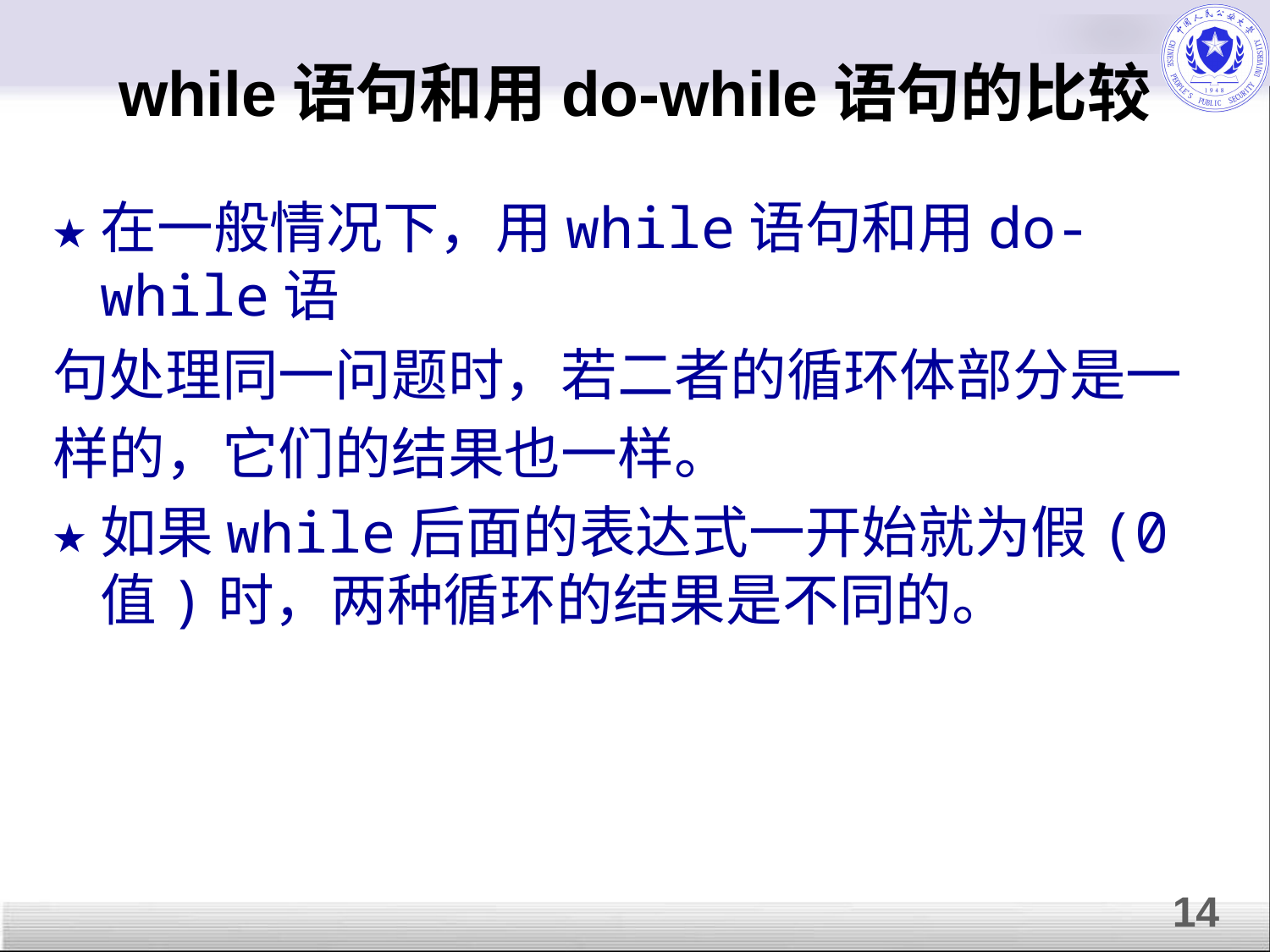

while语句和用do-while语句的比较
在一般情况下，用while语句和用do-while语
句处理同一问题时，若二者的循环体部分是一
样的，它们的结果也一样。
如果while后面的表达式一开始就为假(0值)时，两种循环的结果是不同的。